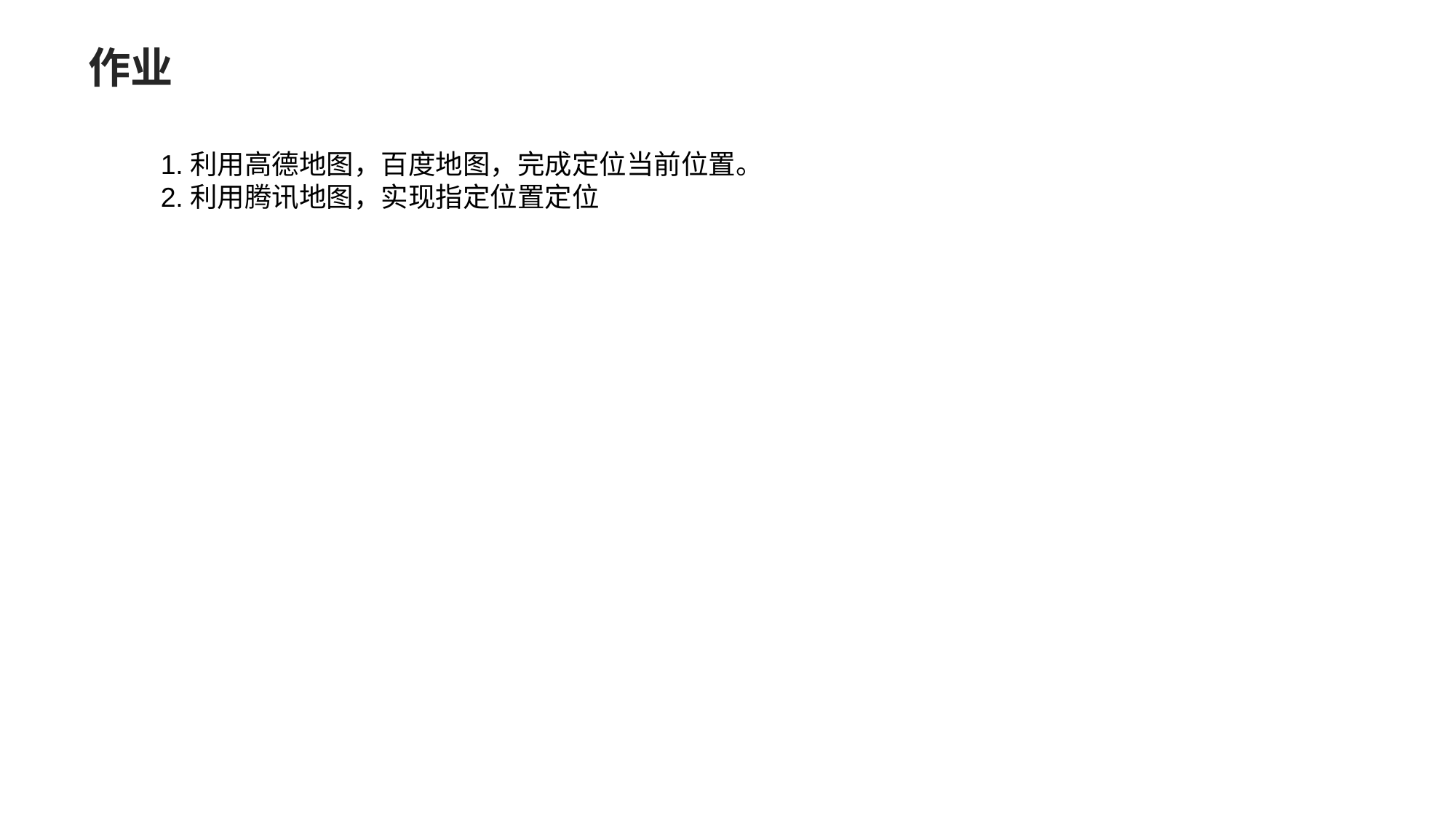

作业
1.利用高德地图，百度地图，完成定位当前位置。
2.利用腾讯地图，实现指定位置定位